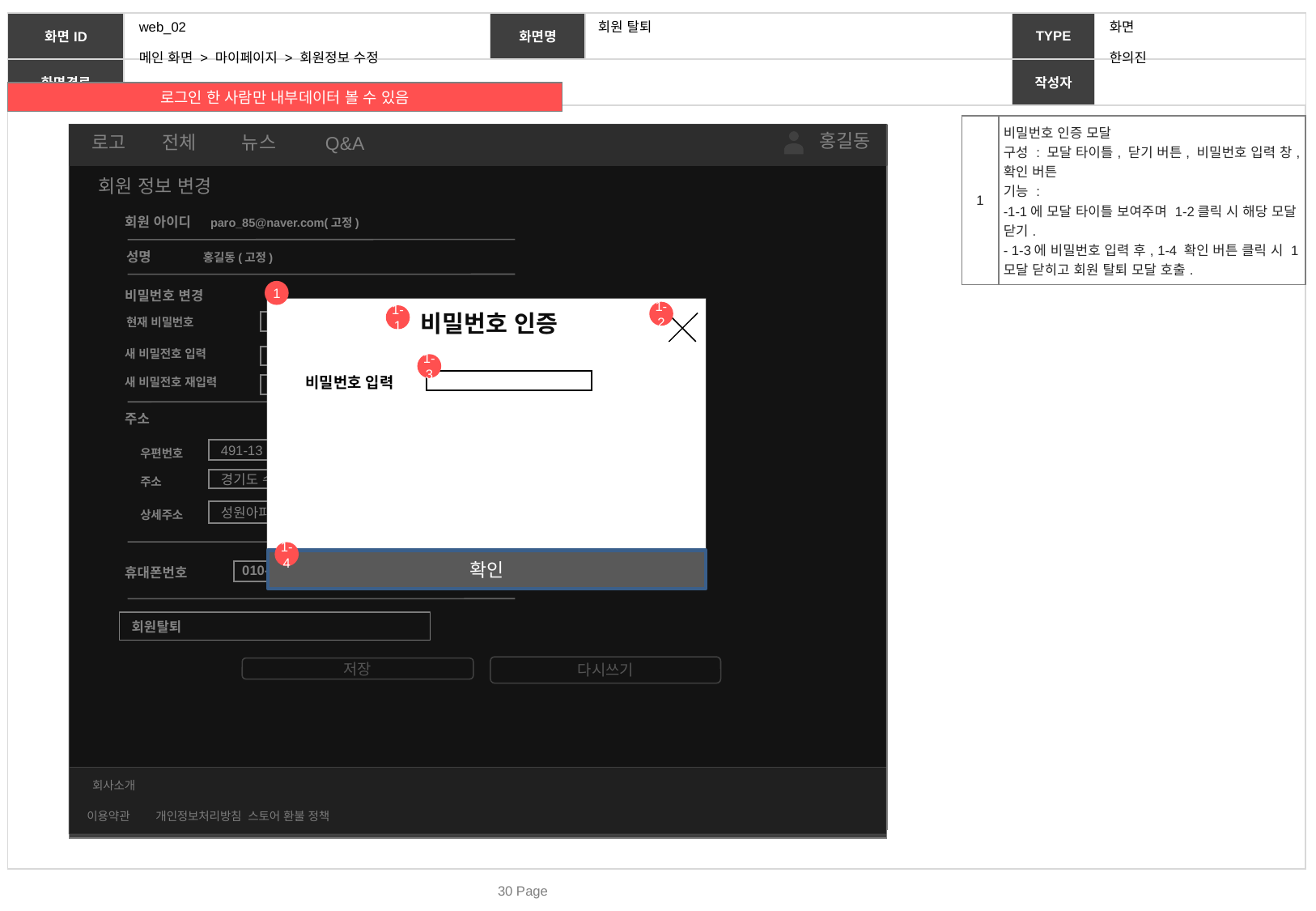

web_02
회원 탈퇴
화면
메인 화면 > 마이페이지 > 회원정보 수정
로그인 한 사람만 내부데이터 볼 수 있음
| 1 | 비밀번호 인증 모달 구성 : 모달 타이틀, 닫기 버튼, 비밀번호 입력 창, 확인 버튼 기능 : -1-1에 모달 타이틀 보여주며 1-2클릭 시 해당 모달 닫기. - 1-3에 비밀번호 입력 후, 1-4 확인 버튼 클릭 시 1 모달 닫히고 회원 탈퇴 모달 호출. |
| --- | --- |
홍길동

로고
전체
뉴스
Q&A

회원 정보 변경
회원 아이디     paro_85@naver.com(고정)
성명                홍길동(고정)
1
비밀번호 변경

1-2
비밀번호 인증
1-1
현재 비밀번호

새 비밀전호 입력

1-3
비밀번호 입력
새 비밀전호 재입력

주소

491-13
우편번호
우편번호 검색
주소
경기도 수원시 팔달구 수원이로 211번길 21
성원아파트 101동 305호
상세주소
1-4
확인
010-1111-2222
휴대폰번호

회원탈퇴
다시쓰기
저장

회사소개
이용약관        개인정보처리방침  스토어 환불 정책